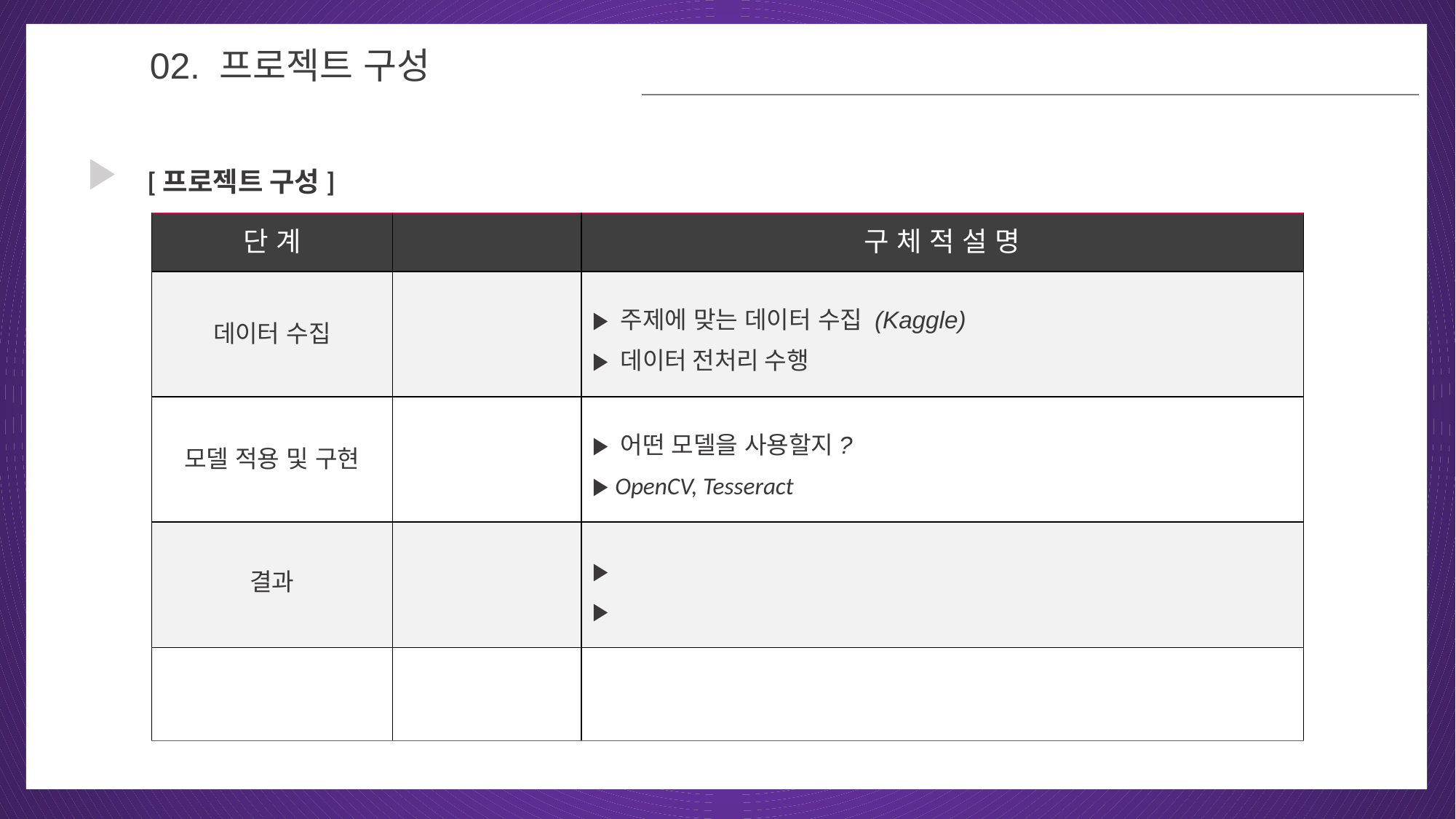

02

02. 프로젝트 구성
▶
[프로젝트 구성]
| 단 계 |  | 구 체 적 설 명 |
| --- | --- | --- |
| 데이터 수집 |  | ▶ 주제에 맞는 데이터 수집 (Kaggle) ▶ 데이터 전처리 수행 |
| 모델 적용 및 구현 |  | ▶ 어떤 모델을 사용할지? ▶ OpenCV, Tesseract |
| 결과 |  | ▶ ▶ |
|  |  |  |